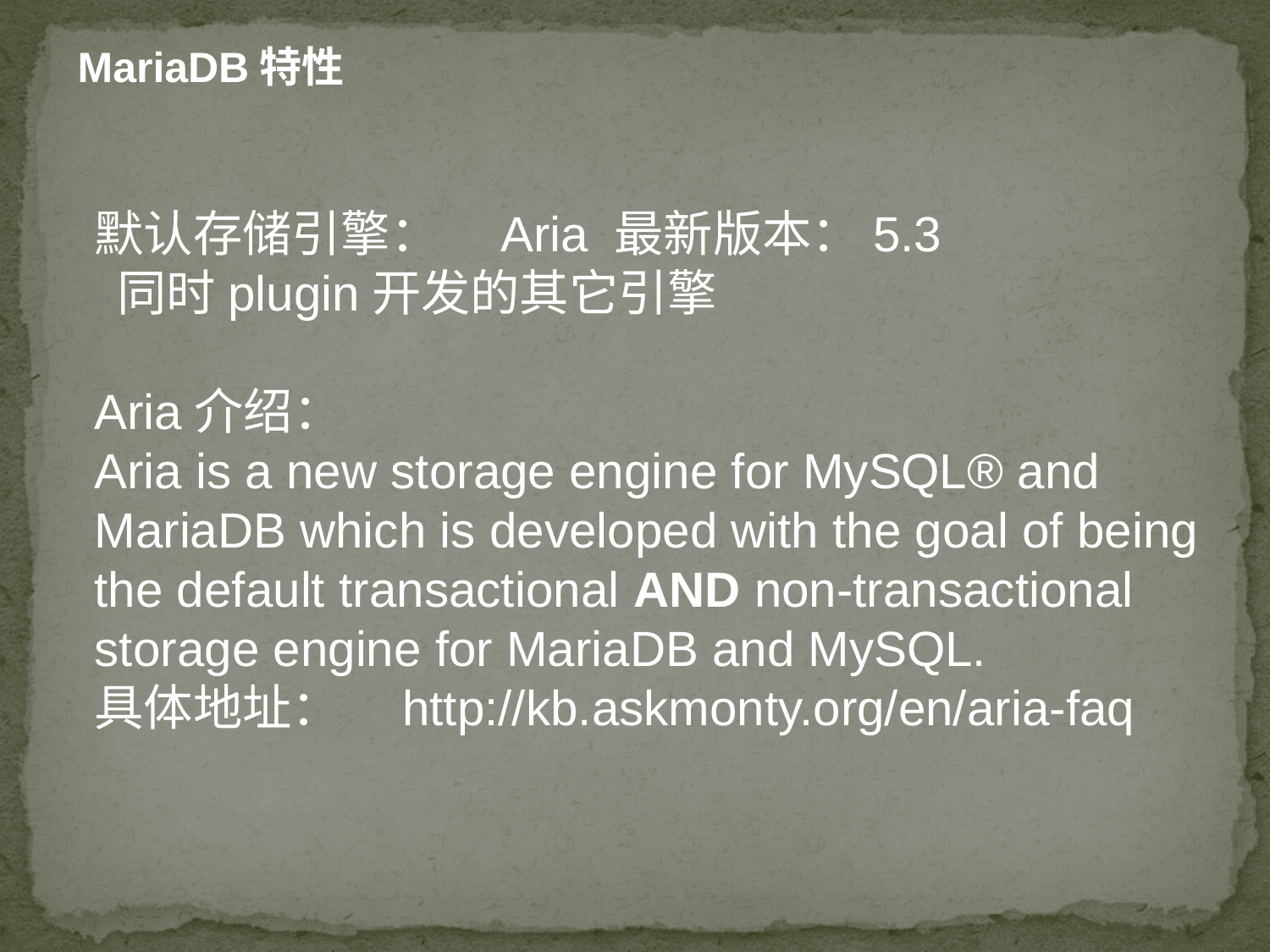

MariaDB特性
默认存储引擎：　Aria 最新版本：5.3
 同时plugin开发的其它引擎

Aria介绍：
Aria is a new storage engine for MySQL® and MariaDB which is developed with the goal of being the default transactional AND non-transactional storage engine for MariaDB and MySQL.
具体地址：　http://kb.askmonty.org/en/aria-faq